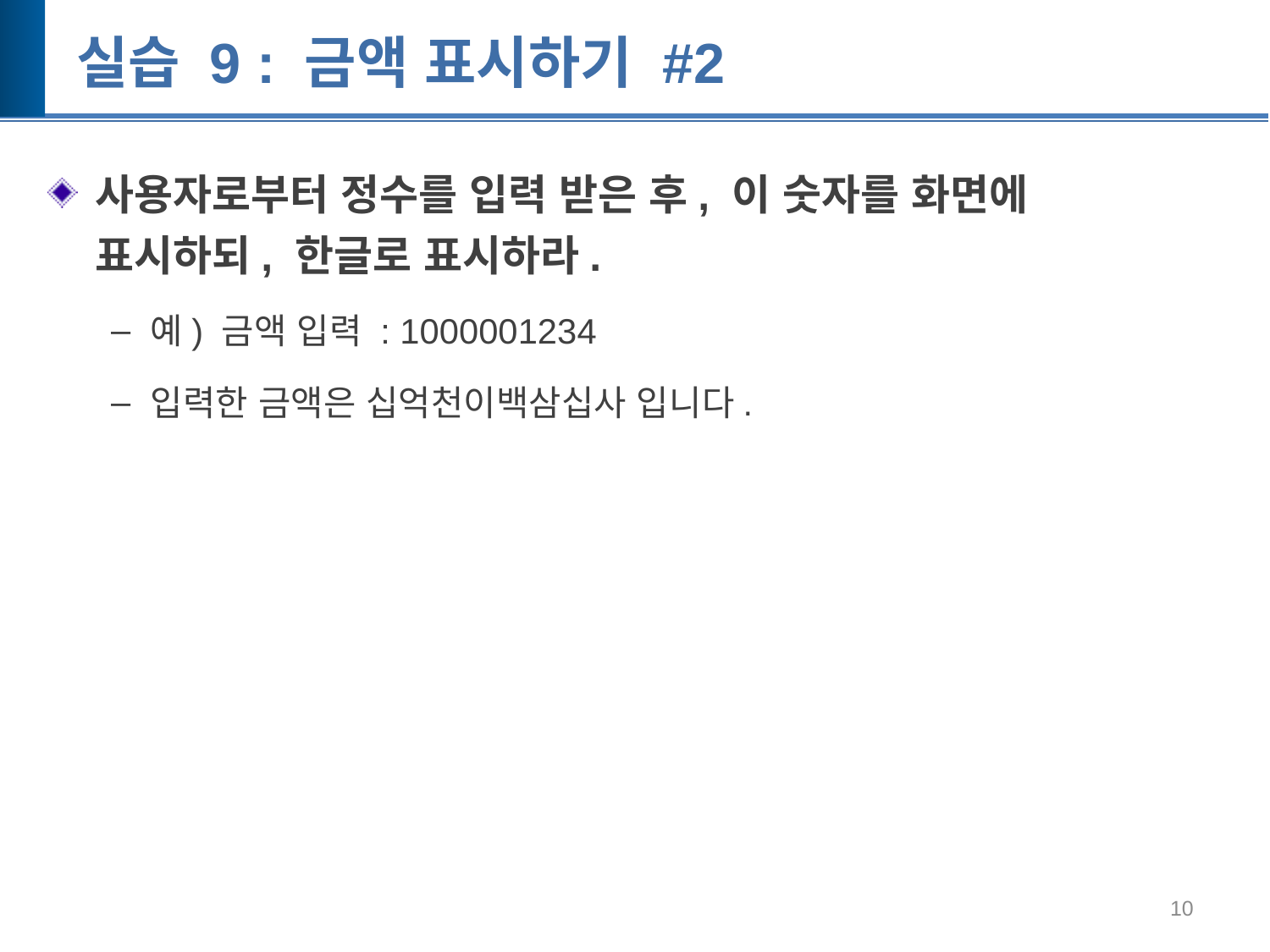

# 실습 9 : 금액 표시하기 #2
사용자로부터 정수를 입력 받은 후, 이 숫자를 화면에 표시하되, 한글로 표시하라.
예) 금액 입력 : 1000001234
입력한 금액은 십억천이백삼십사 입니다.

10